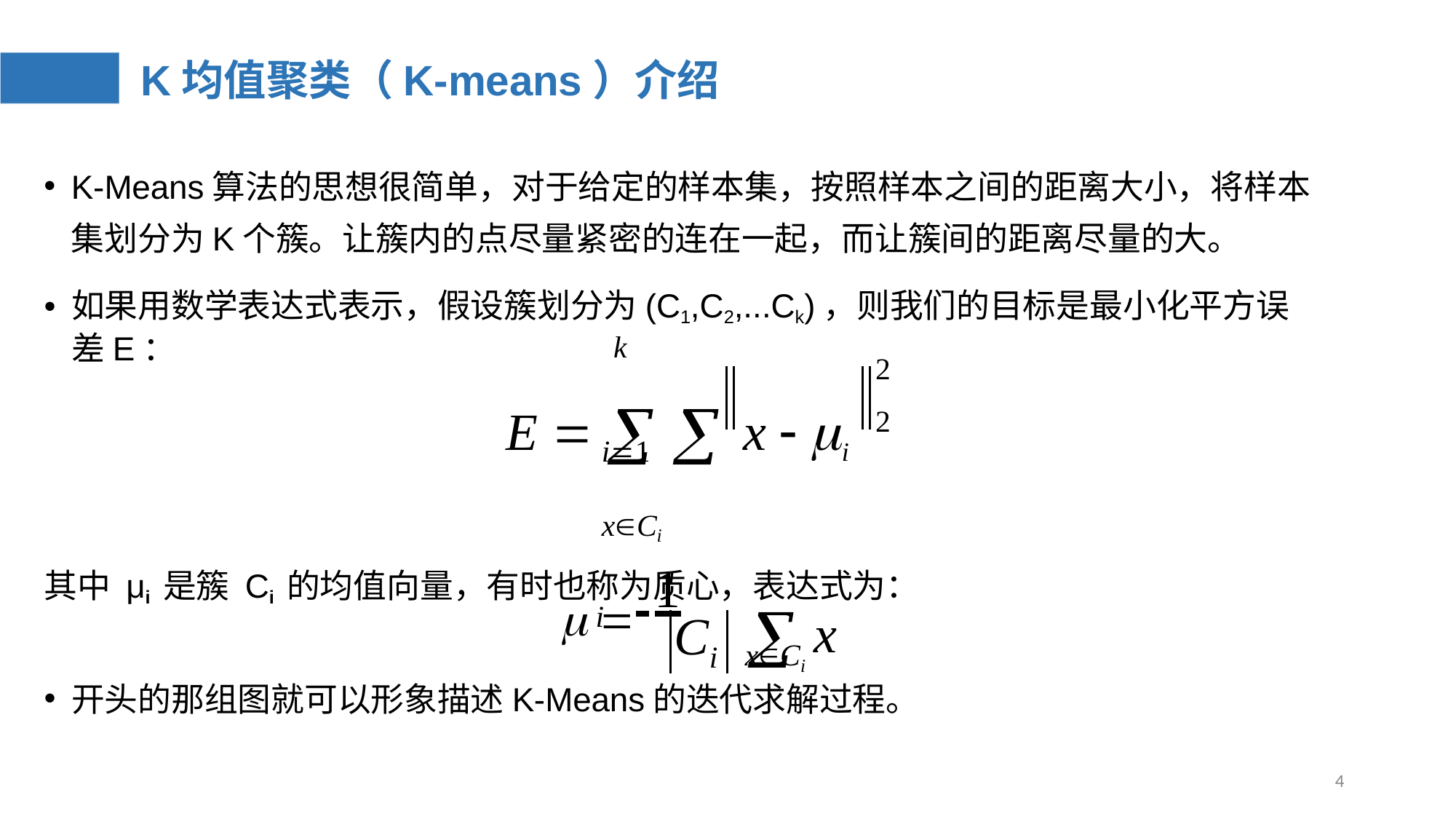

K均值聚类（K-means）介绍
K-Means算法的思想很简单，对于给定的样本集，按照样本之间的距离大小，将样本 集划分为K个簇。让簇内的点尽量紧密的连在一起，而让簇间的距离尽量的大。
如果用数学表达式表示，假设簇划分为(C1,C2,...Ck)，则我们的目标是最小化平方误差E：
k
E = ∑ ∑ x − μi
2
2

i=1	x∈Ci
其中 μi 是簇 Ci 的均值向量，有时也称为质心，表达式为：
μ = 1
∑ x
i
C

x∈Ci
i
开头的那组图就可以形象描述K-Means的迭代求解过程。
4